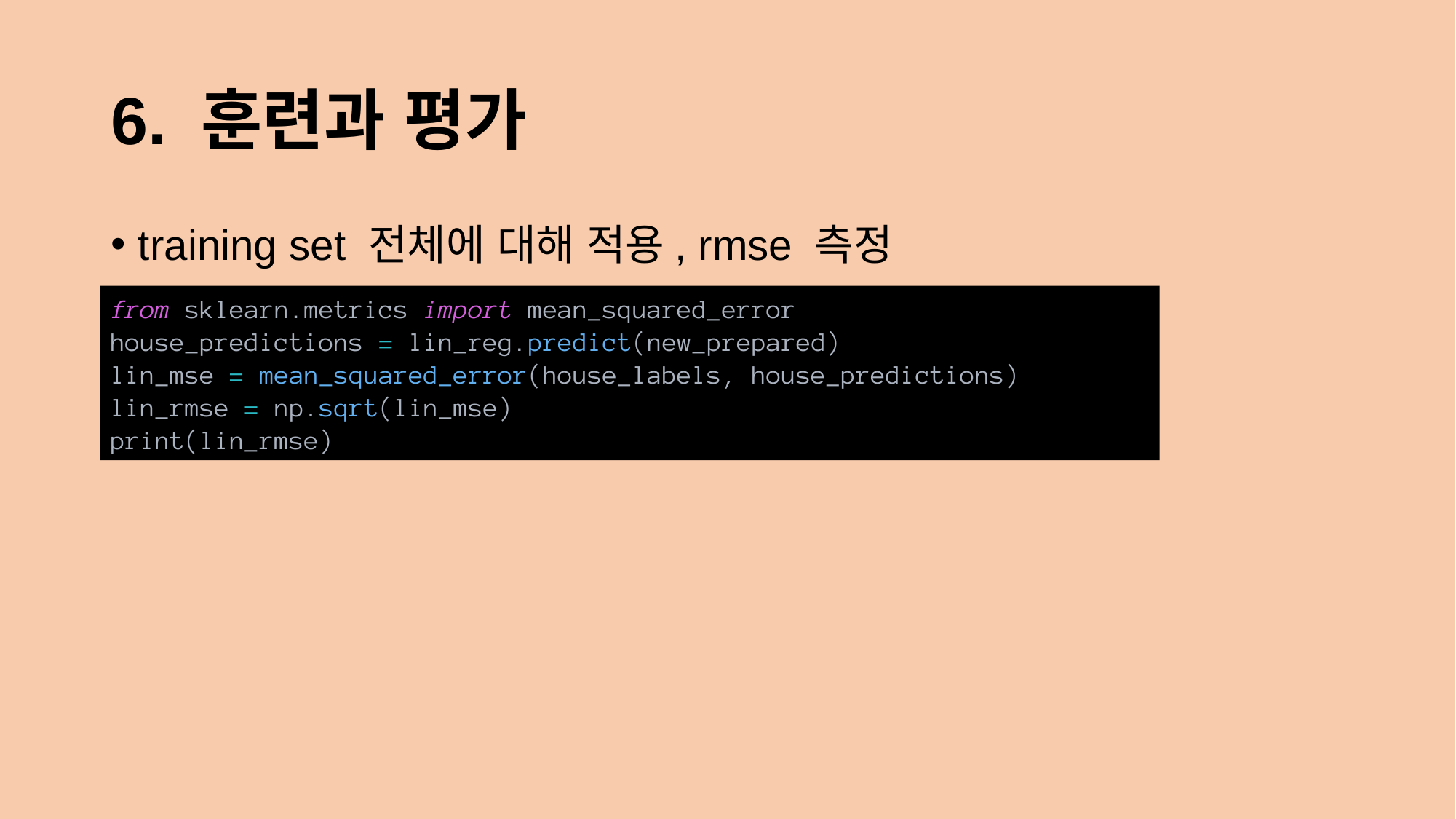

# 6. 훈련과 평가
training set 전체에 대해 적용, rmse 측정

from sklearn.metrics import mean_squared_error
house_predictions = lin_reg.predict(new_prepared)
lin_mse = mean_squared_error(house_labels, house_predictions)
lin_rmse = np.sqrt(lin_mse)
print(lin_rmse)